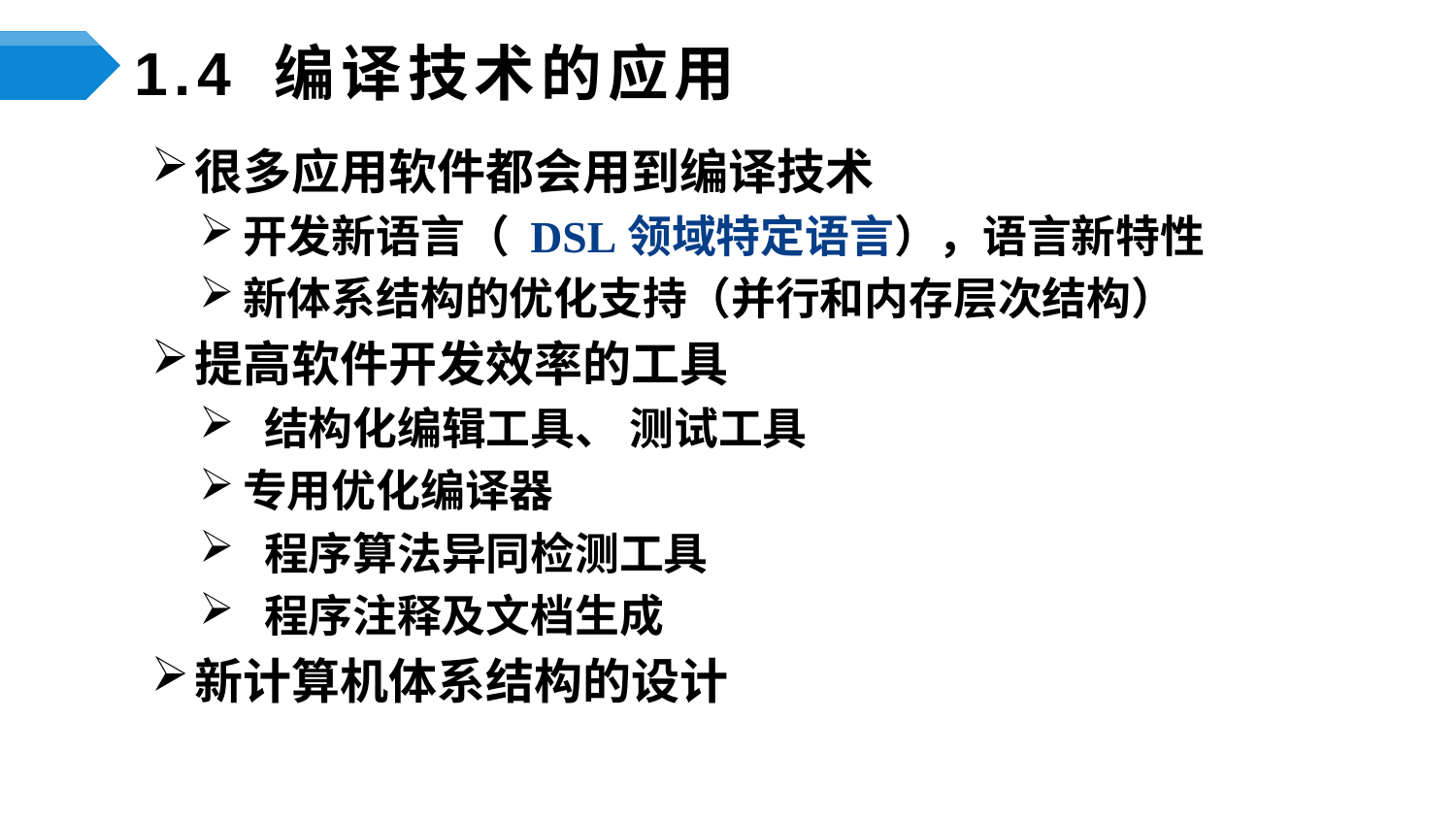

# 1.4 编译技术的应用
很多应用软件都会用到编译技术
开发新语言（ DSL领域特定语言），语言新特性
新体系结构的优化支持（并行和内存层次结构）
提高软件开发效率的工具
 结构化编辑工具、 测试工具
专用优化编译器
 程序算法异同检测工具
 程序注释及文档生成
新计算机体系结构的设计